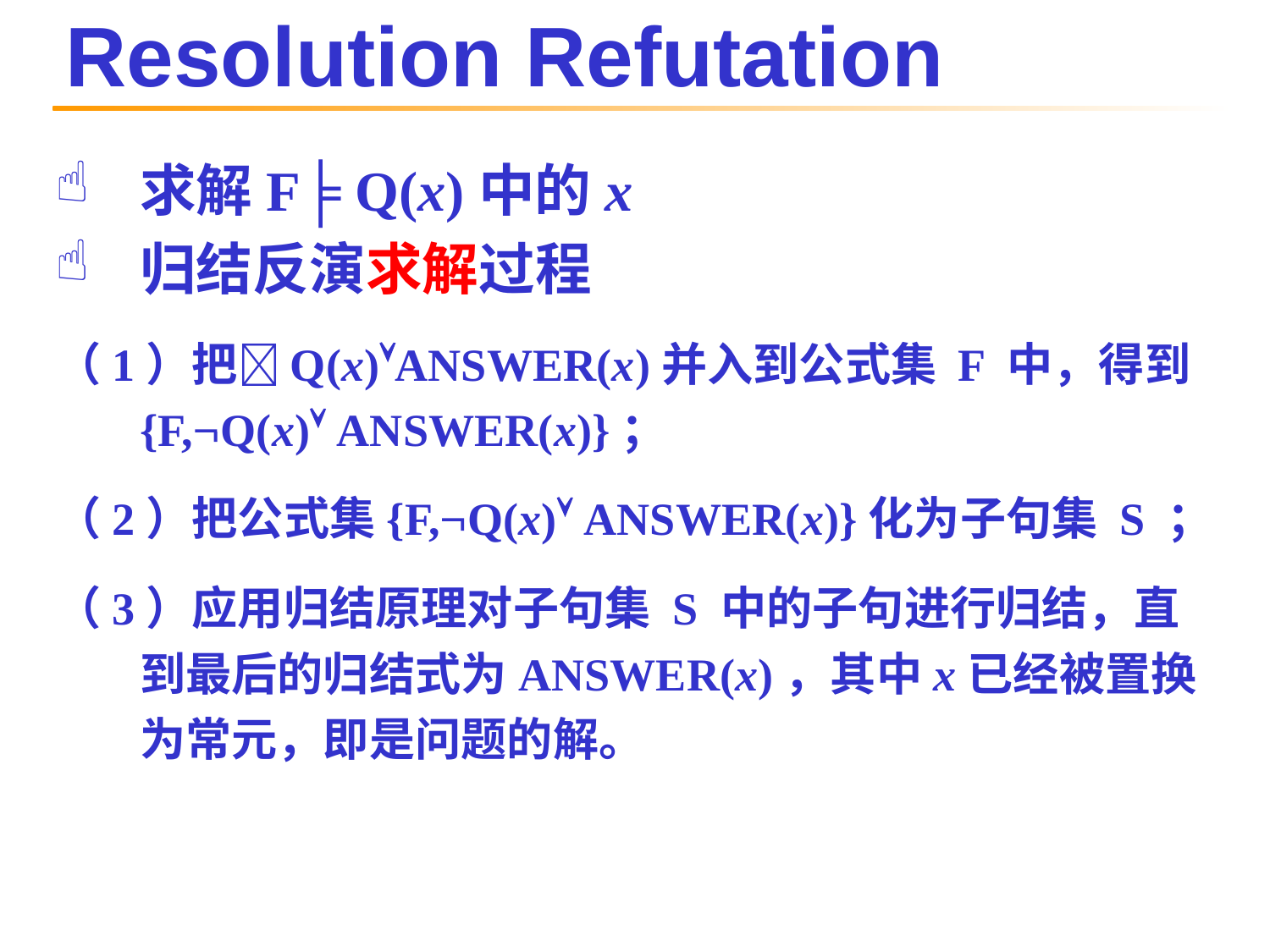

# Resolution Refutation
求解F╞ Q(x)中的x
归结反演求解过程
（1）把¬Q(x)∨ANSWER(x)并入到公式集 F 中，得到 {F,¬Q(x)∨ ANSWER(x)}；
（2）把公式集{F,¬Q(x)∨ ANSWER(x)}化为子句集 S ；
（3）应用归结原理对子句集 S 中的子句进行归结，直到最后的归结式为ANSWER(x)，其中x已经被置换为常元，即是问题的解。